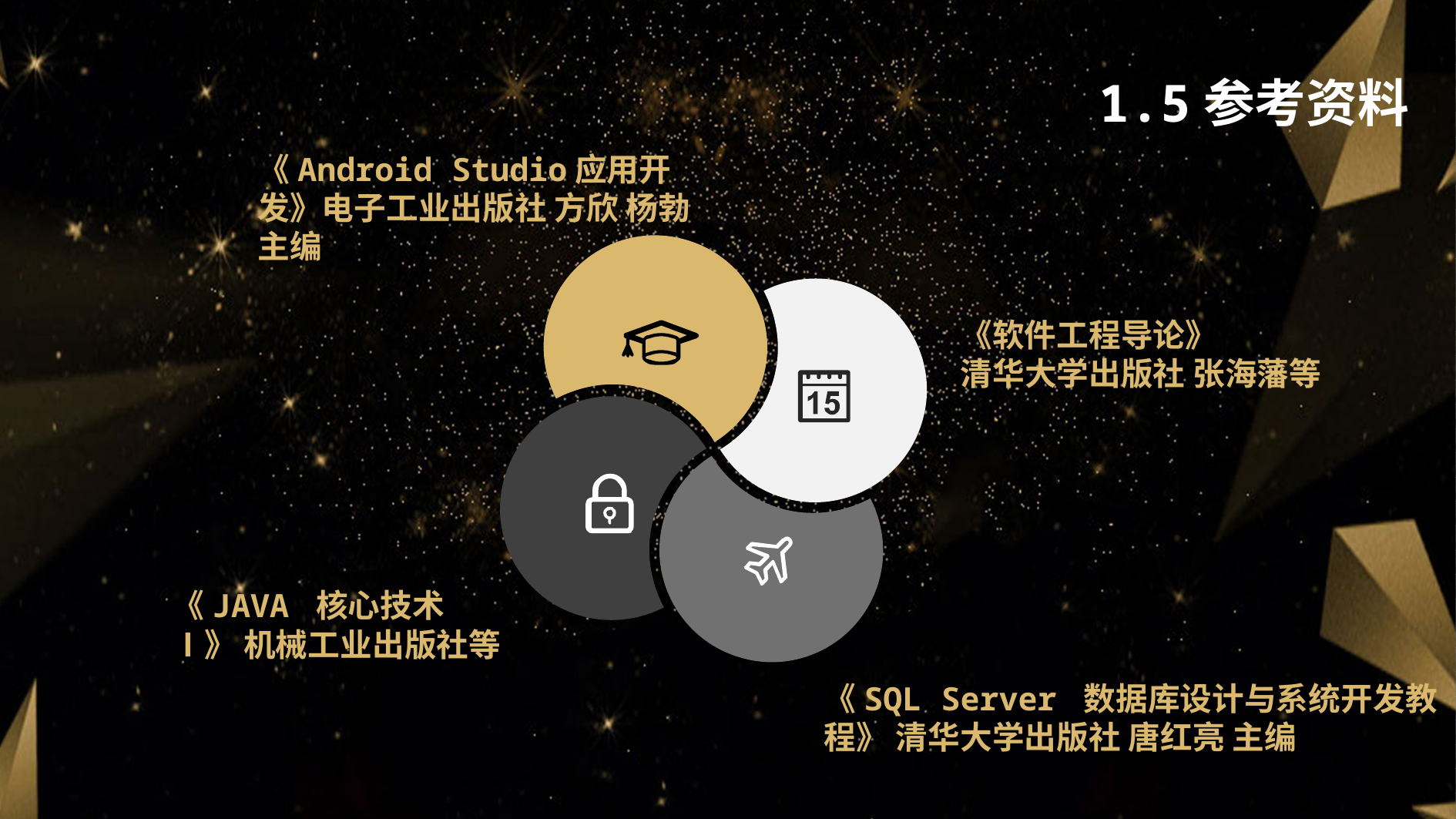

1.5参考资料
《Android Studio应用开发》电子工业出版社 方欣 杨勃 主编

《软件工程导论》
清华大学出版社 张海藩等

《JAVA 核心技术Ⅰ》 机械工业出版社等
《SQL Server 数据库设计与系统开发教程》 清华大学出版社 唐红亮 主编